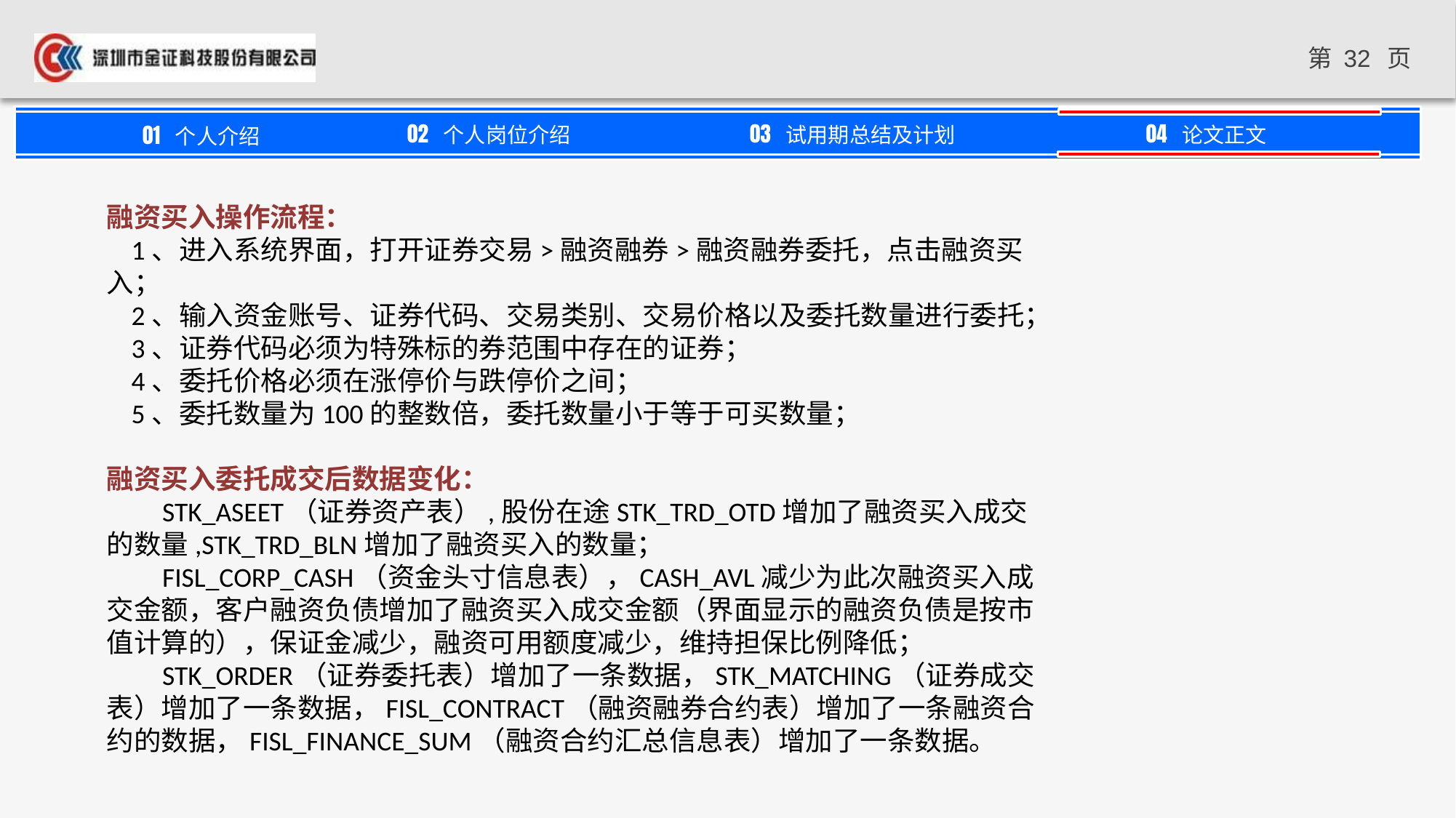

融资买入操作流程：
    1、进入系统界面，打开证券交易>融资融券>融资融券委托，点击融资买入；
    2、输入资金账号、证券代码、交易类别、交易价格以及委托数量进行委托；
    3、证券代码必须为特殊标的券范围中存在的证券；
    4、委托价格必须在涨停价与跌停价之间；
    5、委托数量为100的整数倍，委托数量小于等于可买数量；
融资买入委托成交后数据变化：
         STK_ASEET（证券资产表）,股份在途STK_TRD_OTD增加了融资买入成交的数量,STK_TRD_BLN增加了融资买入的数量；
         FISL_CORP_CASH（资金头寸信息表），CASH_AVL减少为此次融资买入成交金额，客户融资负债增加了融资买入成交金额（界面显示的融资负债是按市值计算的），保证金减少，融资可用额度减少，维持担保比例降低；
         STK_ORDER（证券委托表）增加了一条数据，STK_MATCHING（证券成交表）增加了一条数据，FISL_CONTRACT（融资融券合约表）增加了一条融资合约的数据，FISL_FINANCE_SUM（融资合约汇总信息表）增加了一条数据。